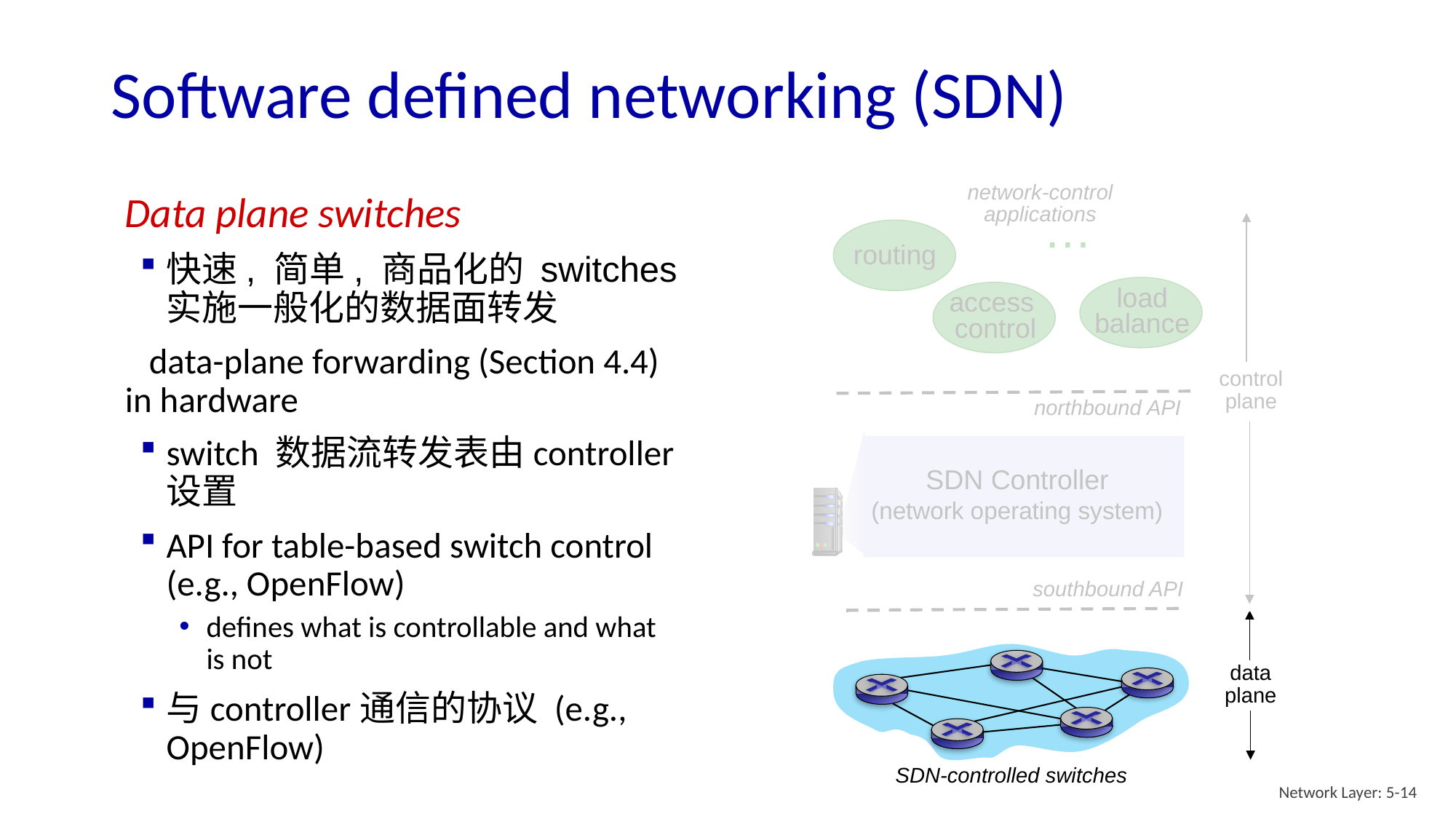

# Software defined networking (SDN)

network-control applications
…

routing

load
balance

access
control
control
plane
northbound API

SDN Controller
(network operating system)

southbound API

data
plane
SDN-controlled switches
Data plane switches
快速, 简单, 商品化的 switches 实施一般化的数据面转发
   data-plane forwarding (Section 4.4)   in hardware
switch 数据流转发表由controller设置
API for table-based switch control (e.g., OpenFlow)
defines what is controllable and what is not
与controller通信的协议 (e.g., OpenFlow)

Network Layer: 5-14